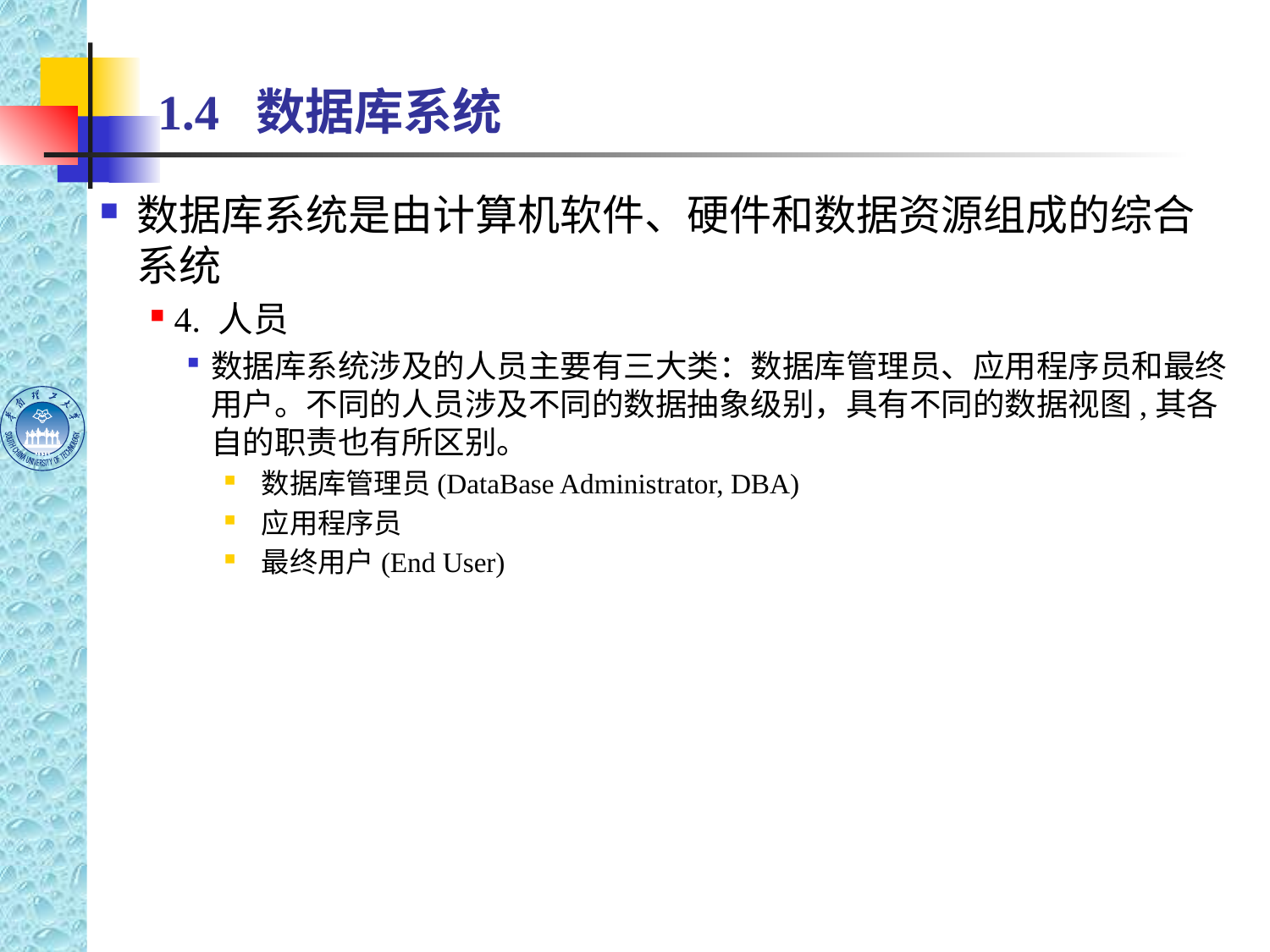

# 1.4  数据库系统
数据库系统是由计算机软件、硬件和数据资源组成的综合系统
4. 人员
数据库系统涉及的人员主要有三大类：数据库管理员、应用程序员和最终用户。不同的人员涉及不同的数据抽象级别，具有不同的数据视图,其各自的职责也有所区别。
数据库管理员(DataBase Administrator, DBA)
应用程序员
最终用户(End User)